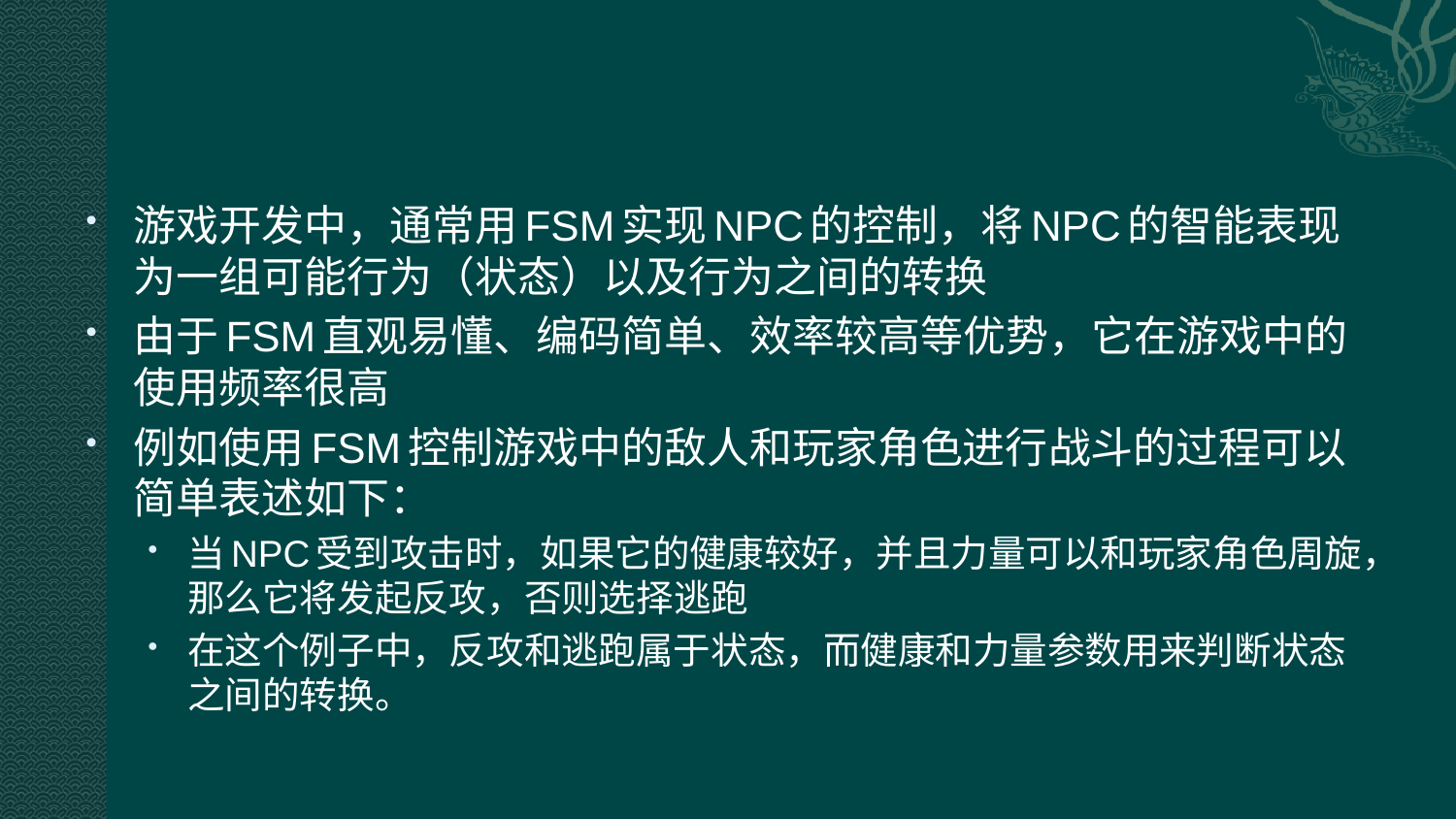

#
游戏开发中，通常用FSM实现NPC的控制，将NPC的智能表现为一组可能行为（状态）以及行为之间的转换
由于FSM直观易懂、编码简单、效率较高等优势，它在游戏中的使用频率很高
例如使用FSM控制游戏中的敌人和玩家角色进行战斗的过程可以简单表述如下：
当NPC受到攻击时，如果它的健康较好，并且力量可以和玩家角色周旋，那么它将发起反攻，否则选择逃跑
在这个例子中，反攻和逃跑属于状态，而健康和力量参数用来判断状态之间的转换。